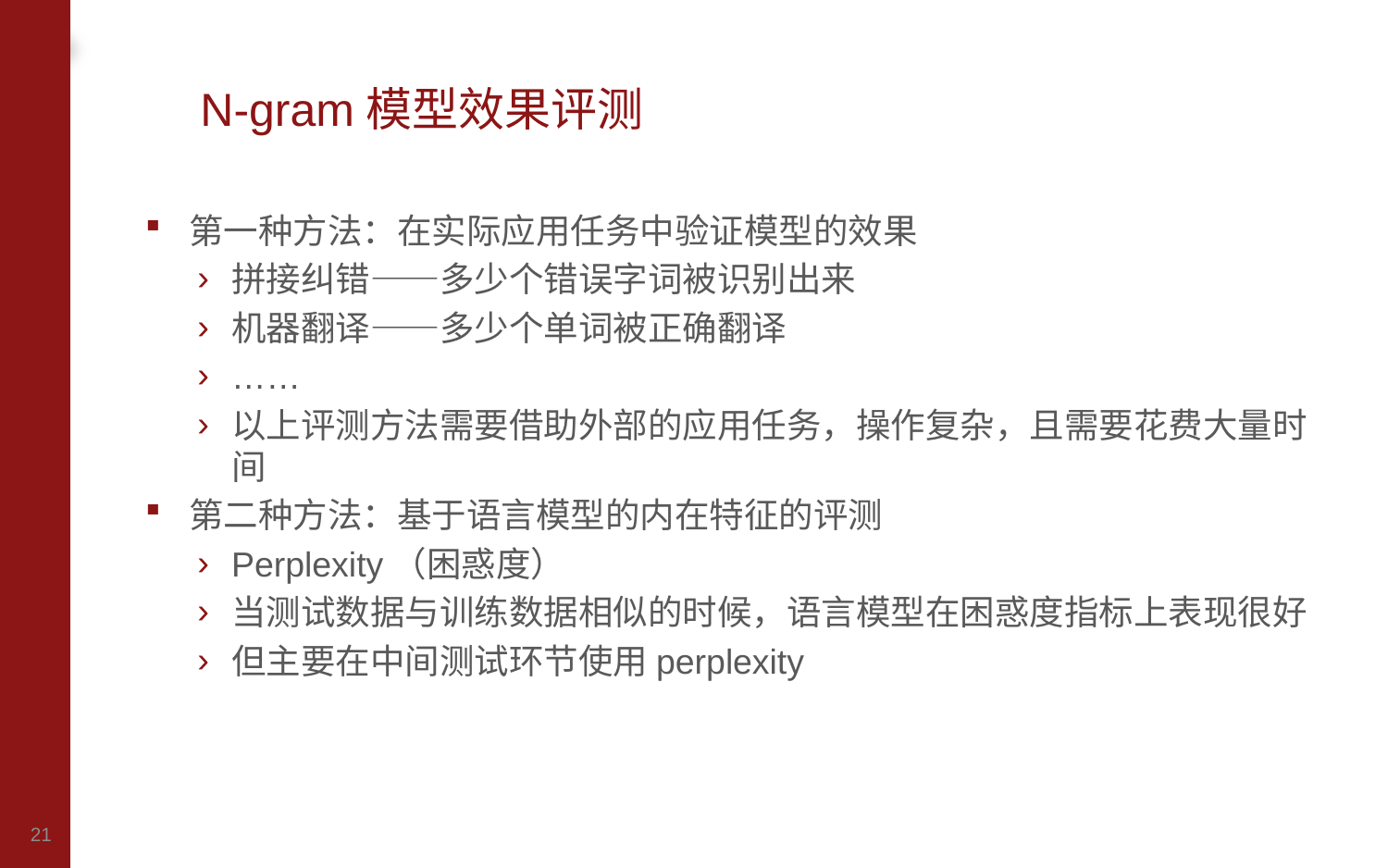

# N-gram模型效果评测

第一种方法：在实际应用任务中验证模型的效果
拼接纠错——多少个错误字词被识别出来
机器翻译——多少个单词被正确翻译
……
以上评测方法需要借助外部的应用任务，操作复杂，且需要花费大量时间
第二种方法：基于语言模型的内在特征的评测
Perplexity（困惑度）
当测试数据与训练数据相似的时候，语言模型在困惑度指标上表现很好
但主要在中间测试环节使用perplexity

21